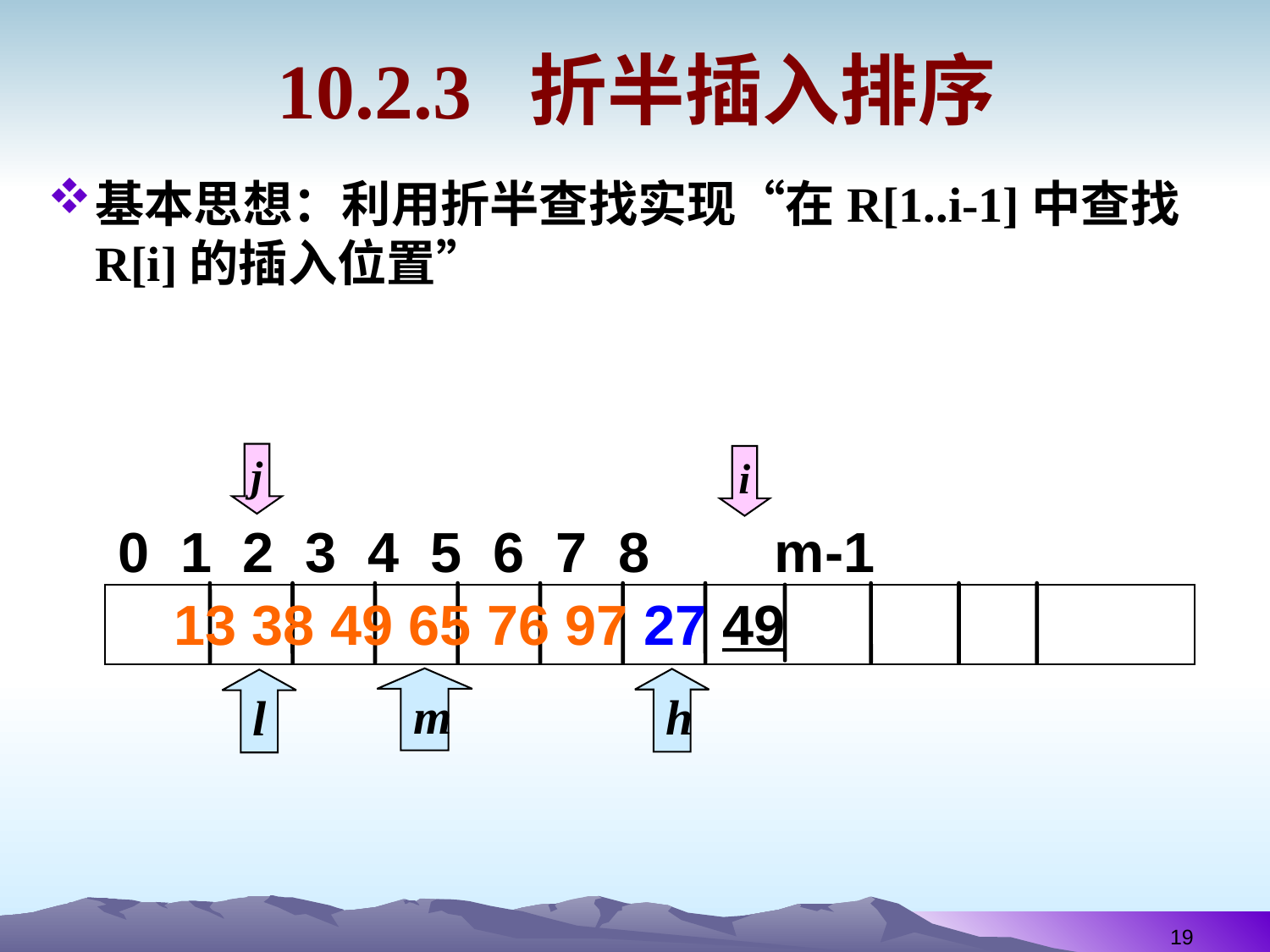

# 10.2.3  折半插入排序
基本思想：利用折半查找实现“在R[1..i-1]中查找R[i]的插入位置”

j
i
  0  1  2  3  4  5  6  7  8        m-1
   13 38 49 65 76 97 27 49

m
h
l
19